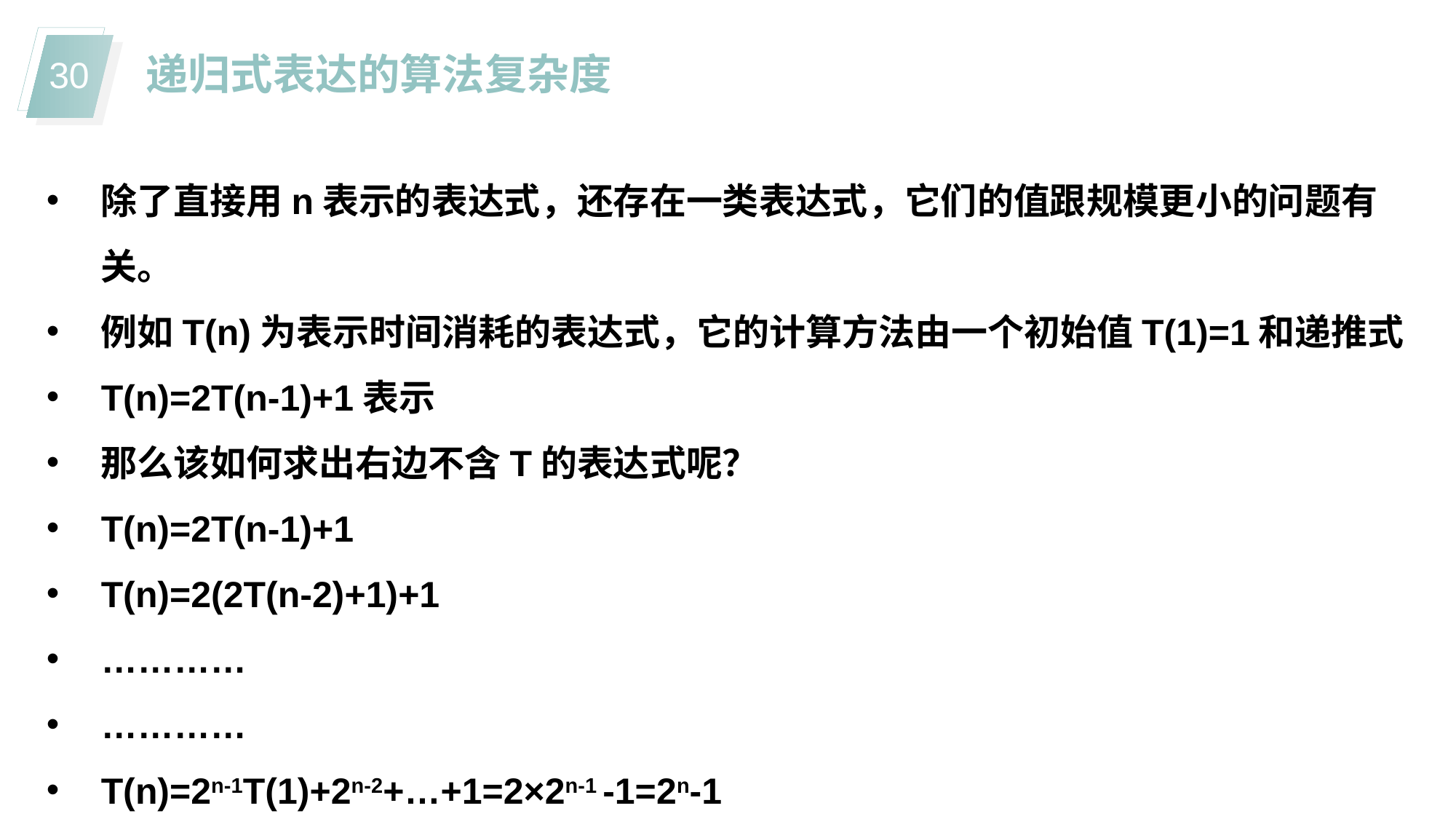

递归式表达的算法复杂度
除了直接用n表示的表达式，还存在一类表达式，它们的值跟规模更小的问题有关。
例如T(n)为表示时间消耗的表达式，它的计算方法由一个初始值T(1)=1和递推式
T(n)=2T(n-1)+1表示
那么该如何求出右边不含T的表达式呢？
T(n)=2T(n-1)+1
T(n)=2(2T(n-2)+1)+1
…………
…………
T(n)=2n-1T(1)+2n-2+…+1=2×2n-1 -1=2n-1